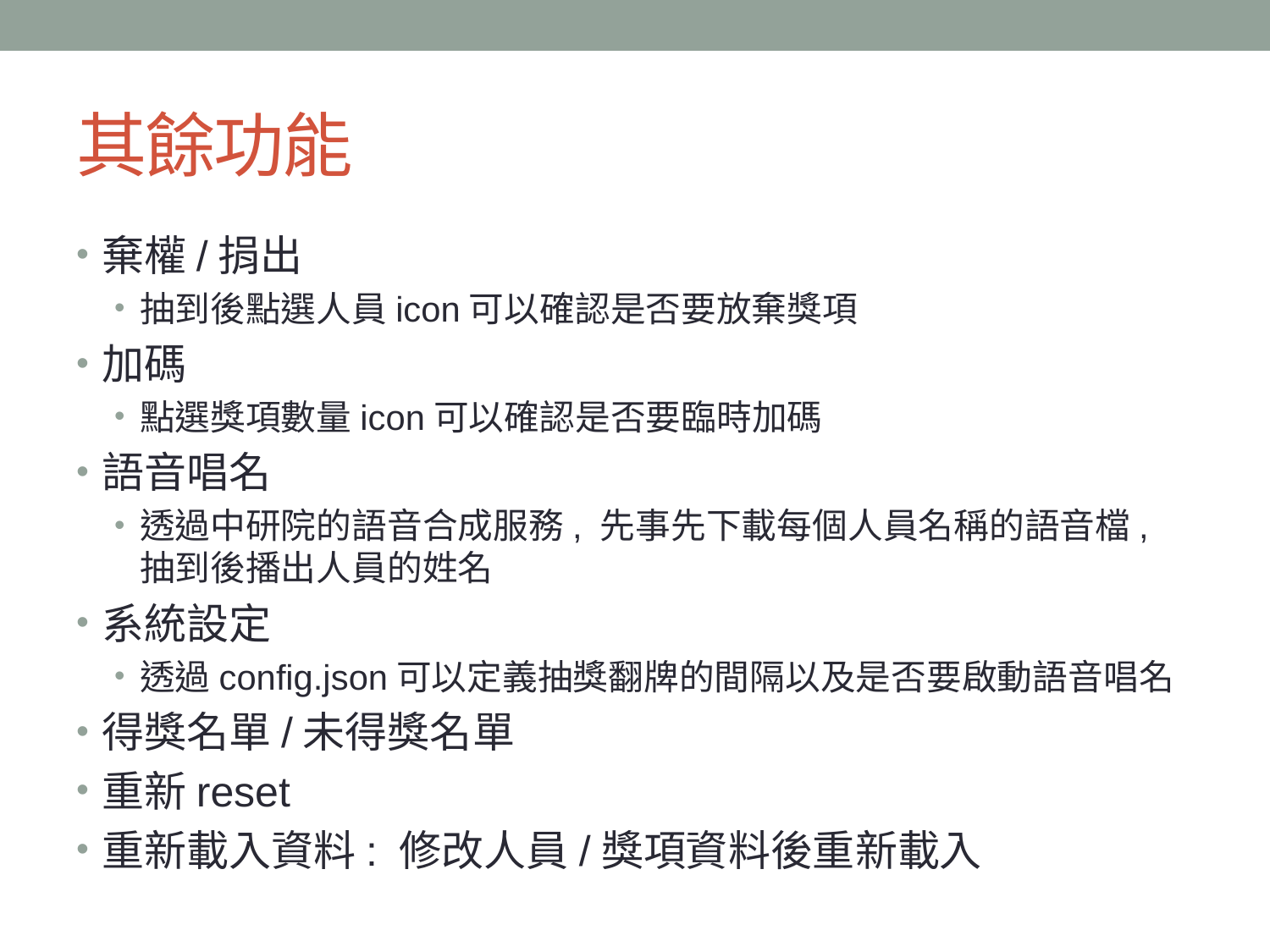

# 其餘功能
棄權/捐出
抽到後點選人員icon可以確認是否要放棄獎項
加碼
點選獎項數量icon可以確認是否要臨時加碼
語音唱名
透過中研院的語音合成服務, 先事先下載每個人員名稱的語音檔, 抽到後播出人員的姓名
系統設定
透過config.json可以定義抽獎翻牌的間隔以及是否要啟動語音唱名
得獎名單/未得獎名單
重新reset
重新載入資料: 修改人員/獎項資料後重新載入